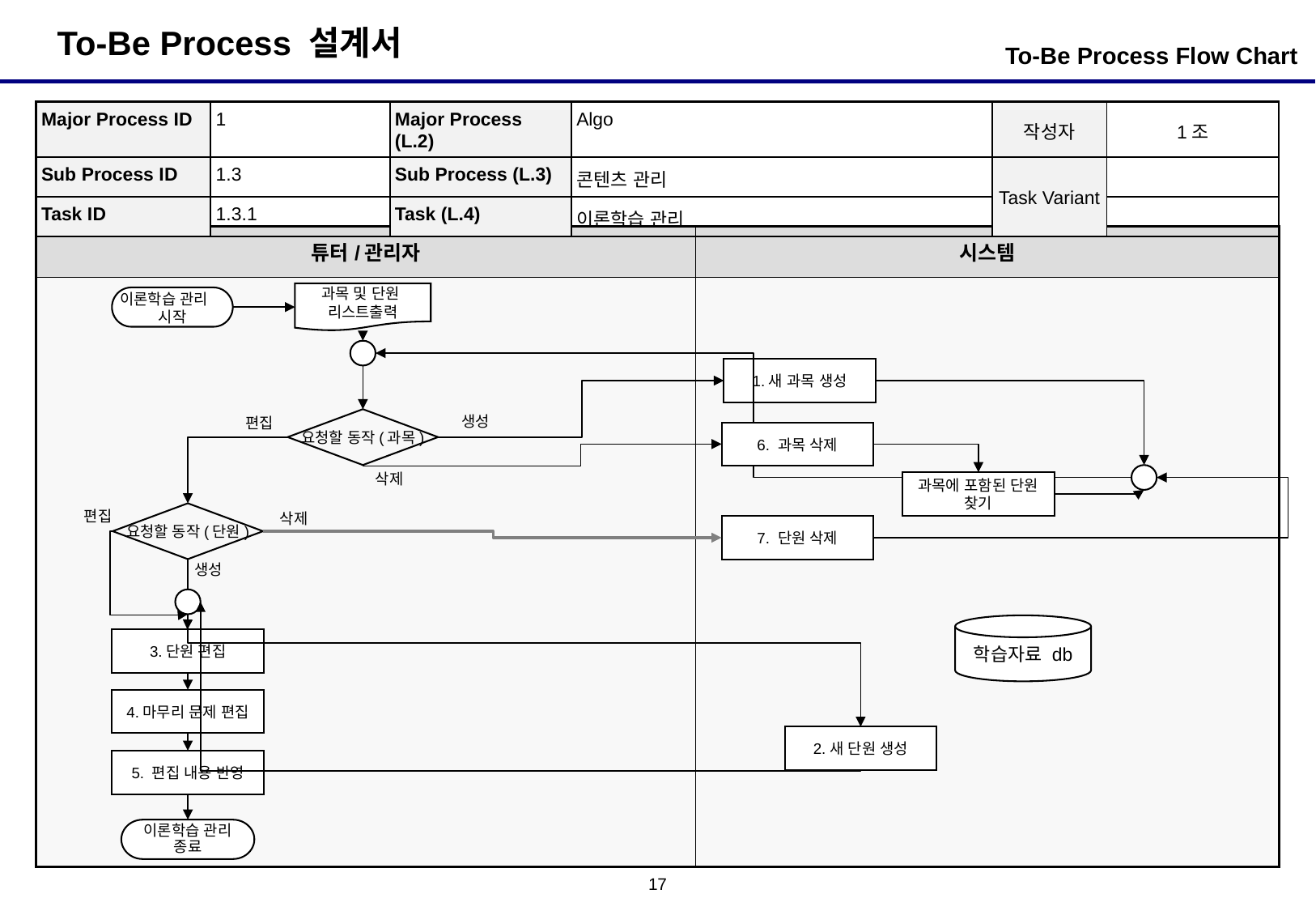

To-Be Process Flow Chart
| Major Process ID | 1 | Major Process (L.2) | Algo | 작성자 | 1조 |
| --- | --- | --- | --- | --- | --- |
| Sub Process ID | 1.3 | Sub Process (L.3) | 콘텐츠 관리 | Task Variant |  |
| Task ID | 1.3.1 | Task (L.4) | 이론학습 관리 |  |  |
| 튜터/관리자 | 시스템 |
| --- | --- |
|  |  |
과목 및 단원
리스트출력
이론학습 관리
시작

1.새 과목 생성
생성
편집
요청할 동작(과목)
6. 과목 삭제
삭제

과목에 포함된 단원 찾기
편집
요청할 동작(단원)
삭제
7. 단원 삭제
생성

학습자료 db
3.단원 편집
4.마무리 문제 편집
2.새 단원 생성
5. 편집 내용 반영
이론학습 관리
종료